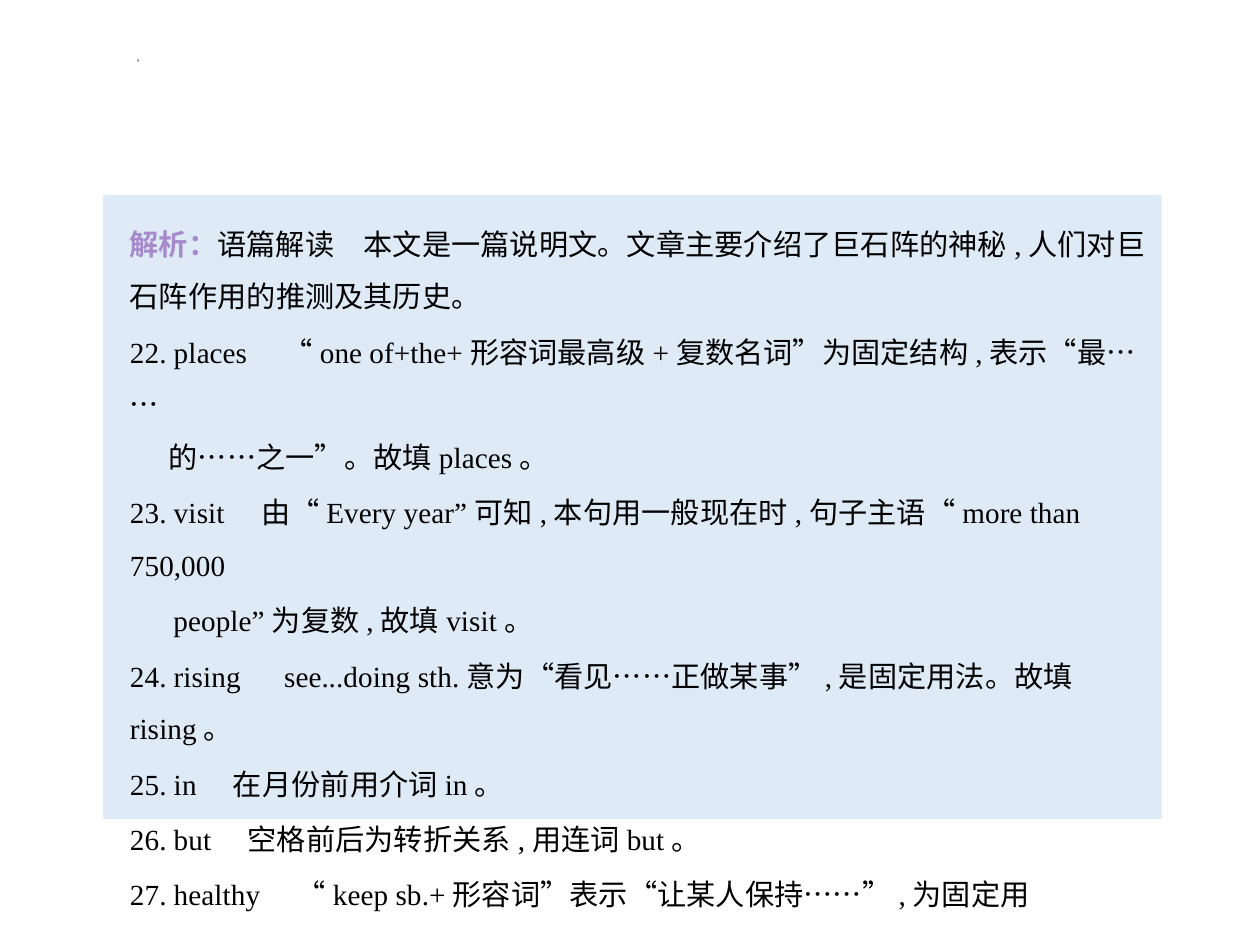

解析：语篇解读　本文是一篇说明文。文章主要介绍了巨石阵的神秘,人们对巨石阵作用的推测及其历史。
22. places　“one of+the+形容词最高级+复数名词”为固定结构,表示“最……
      的……之一”。故填places。
23. visit　由“Every year”可知,本句用一般现在时,句子主语“more than 750,000
      people”为复数,故填visit。
24. rising　see...doing sth.意为“看见……正做某事”,是固定用法。故填rising。
25. in　在月份前用介词in。
26. but　空格前后为转折关系,用连词but。
27. healthy　“keep sb.+形容词”表示“让某人保持……”,为固定用法。health的
     形容词形式为healthy。